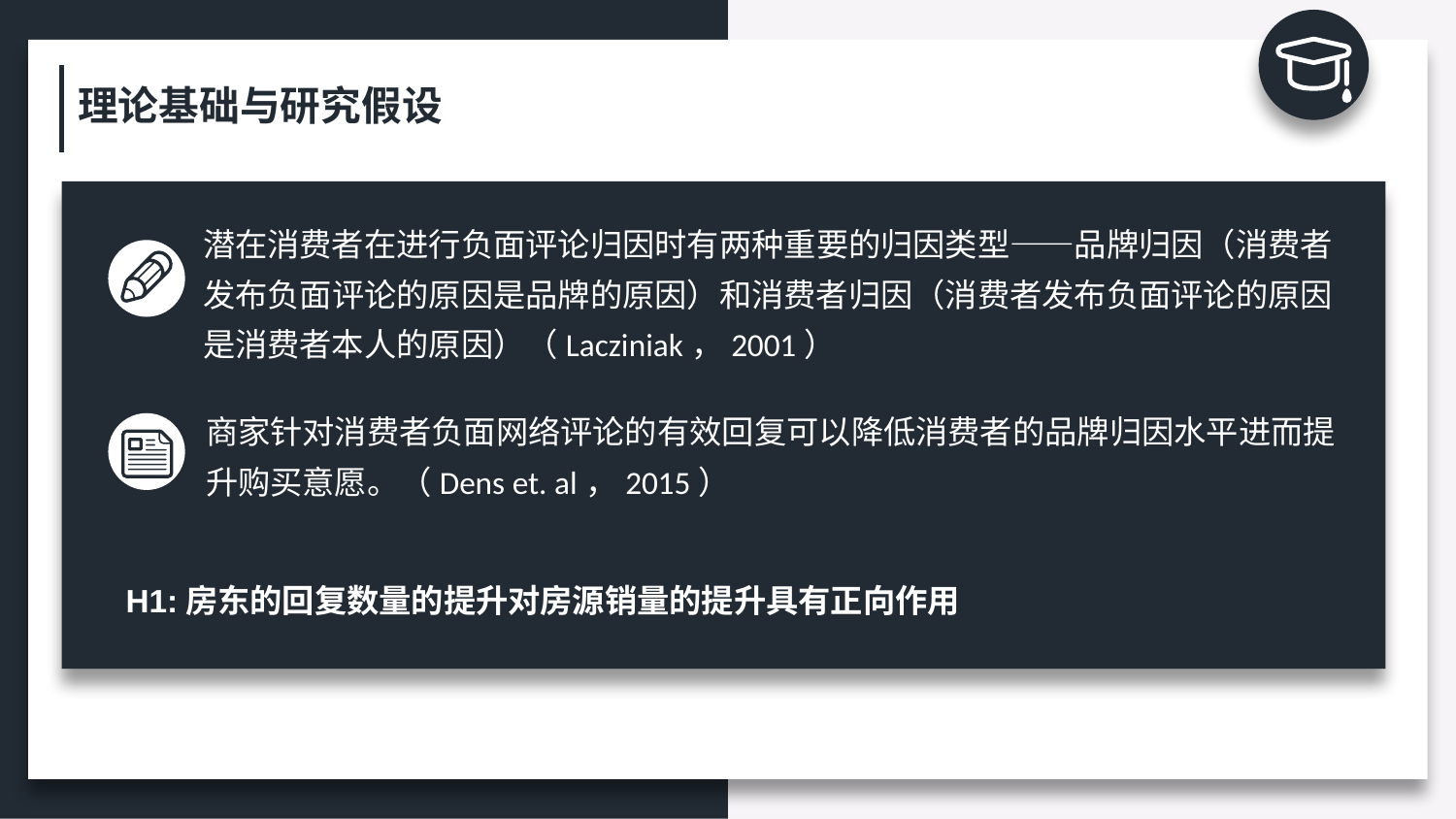

理论基础与研究假设

潜在消费者在进行负面评论归因时有两种重要的归因类型——品牌归因（消费者发布负面评论的原因是品牌的原因）和消费者归因（消费者发布负面评论的原因是消费者本人的原因）（Lacziniak，2001）

商家针对消费者负面网络评论的有效回复可以降低消费者的品牌归因水平进而提升购买意愿。（Dens et. al，2015）

H1:房东的回复数量的提升对房源销量的提升具有正向作用